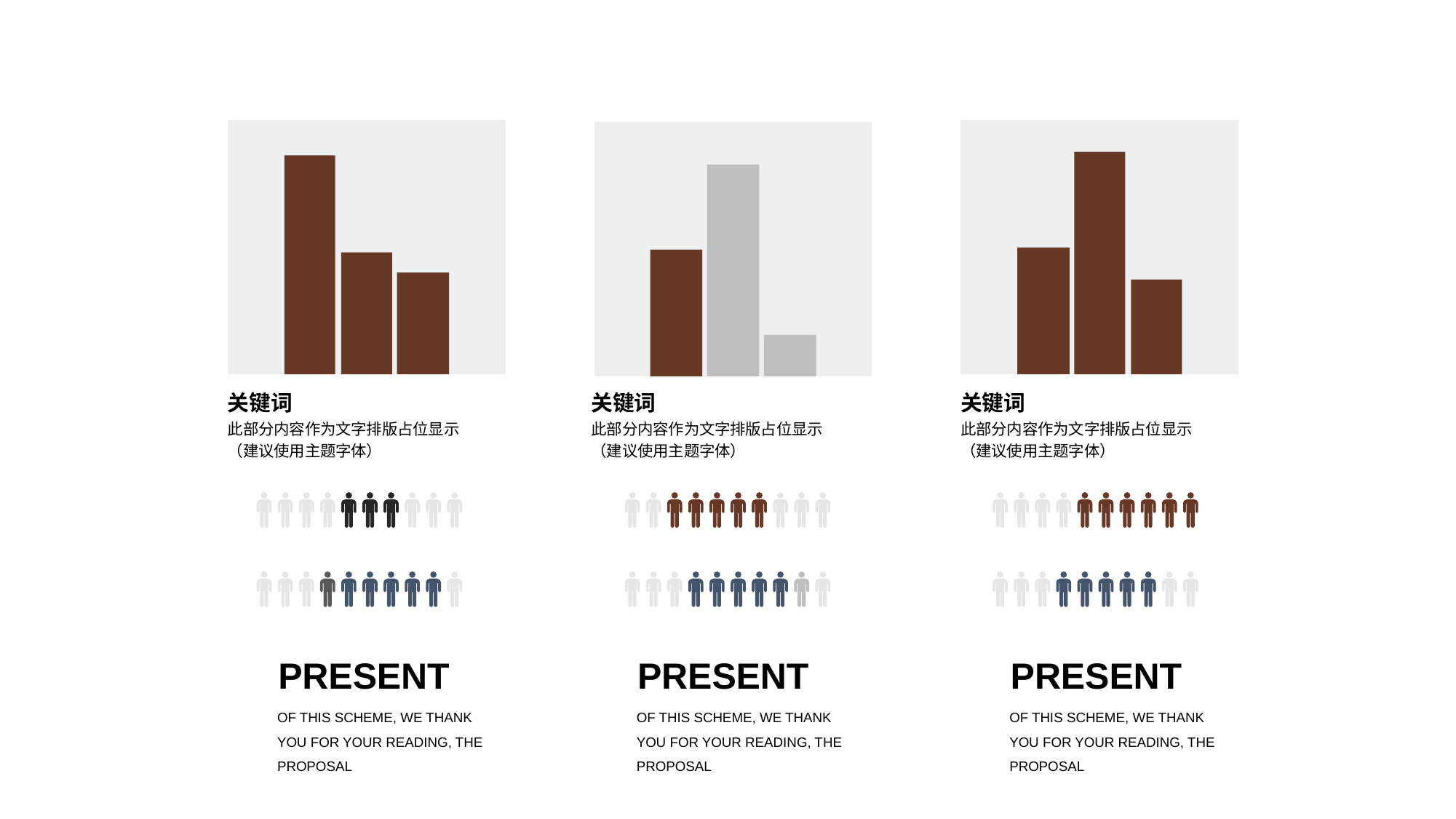

关键词
此部分内容作为文字排版占位显示
（建议使用主题字体）

关键词
此部分内容作为文字排版占位显示
（建议使用主题字体）

关键词
此部分内容作为文字排版占位显示
（建议使用主题字体）

PRESENT
OF THIS SCHEME, WE THANK YOU FOR YOUR READING, THE PROPOSAL
PRESENT
OF THIS SCHEME, WE THANK YOU FOR YOUR READING, THE PROPOSAL
PRESENT
OF THIS SCHEME, WE THANK YOU FOR YOUR READING, THE PROPOSAL